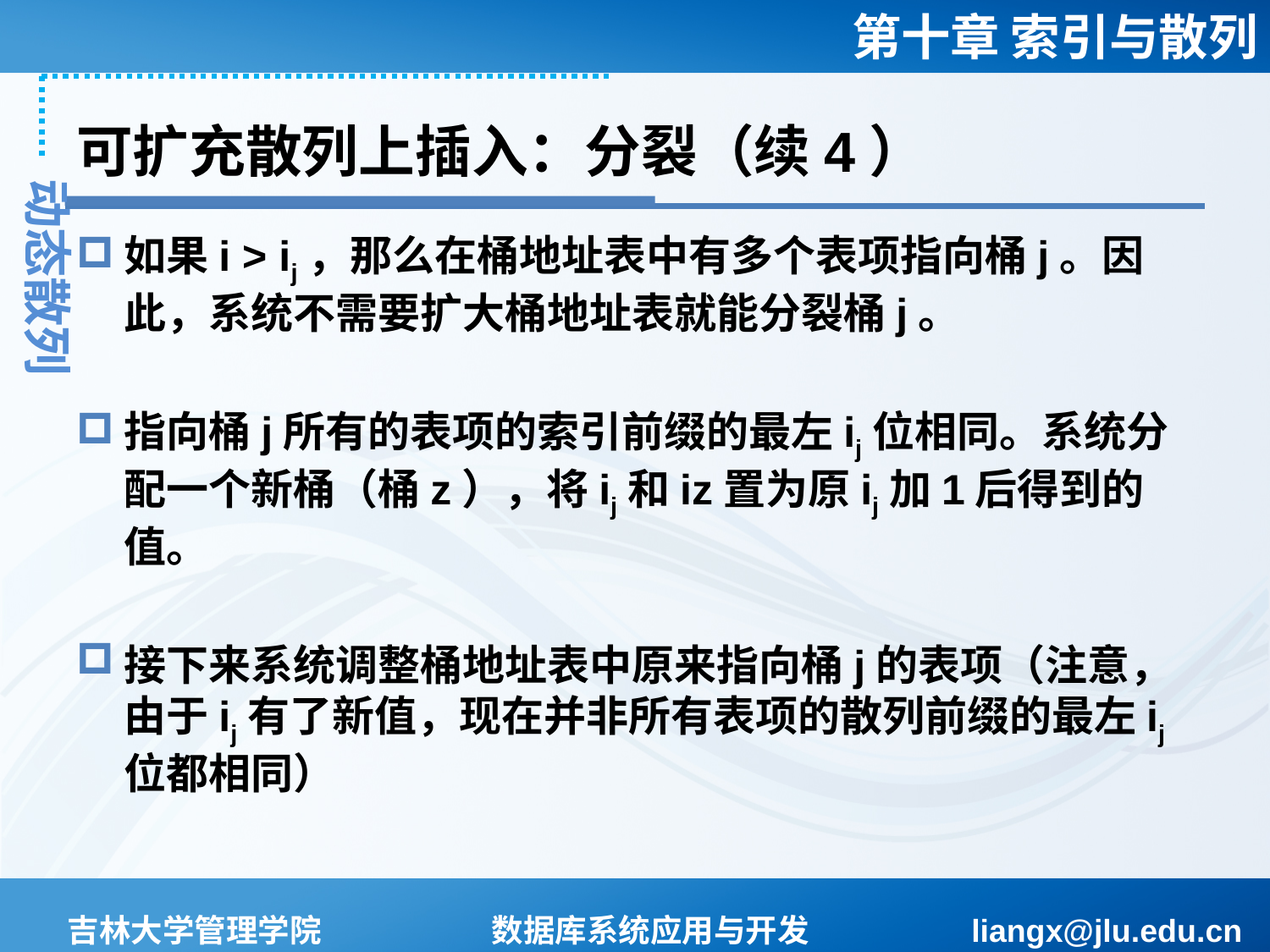

# 可扩充散列上插入：分裂（续4）
动态散列

如果i > ij，那么在桶地址表中有多个表项指向桶j。因此，系统不需要扩大桶地址表就能分裂桶j。

指向桶j所有的表项的索引前缀的最左ij位相同。系统分配一个新桶（桶z），将ij和iz置为原ij加1后得到的值。

接下来系统调整桶地址表中原来指向桶j的表项（注意，由于ij有了新值，现在并非所有表项的散列前缀的最左ij位都相同）